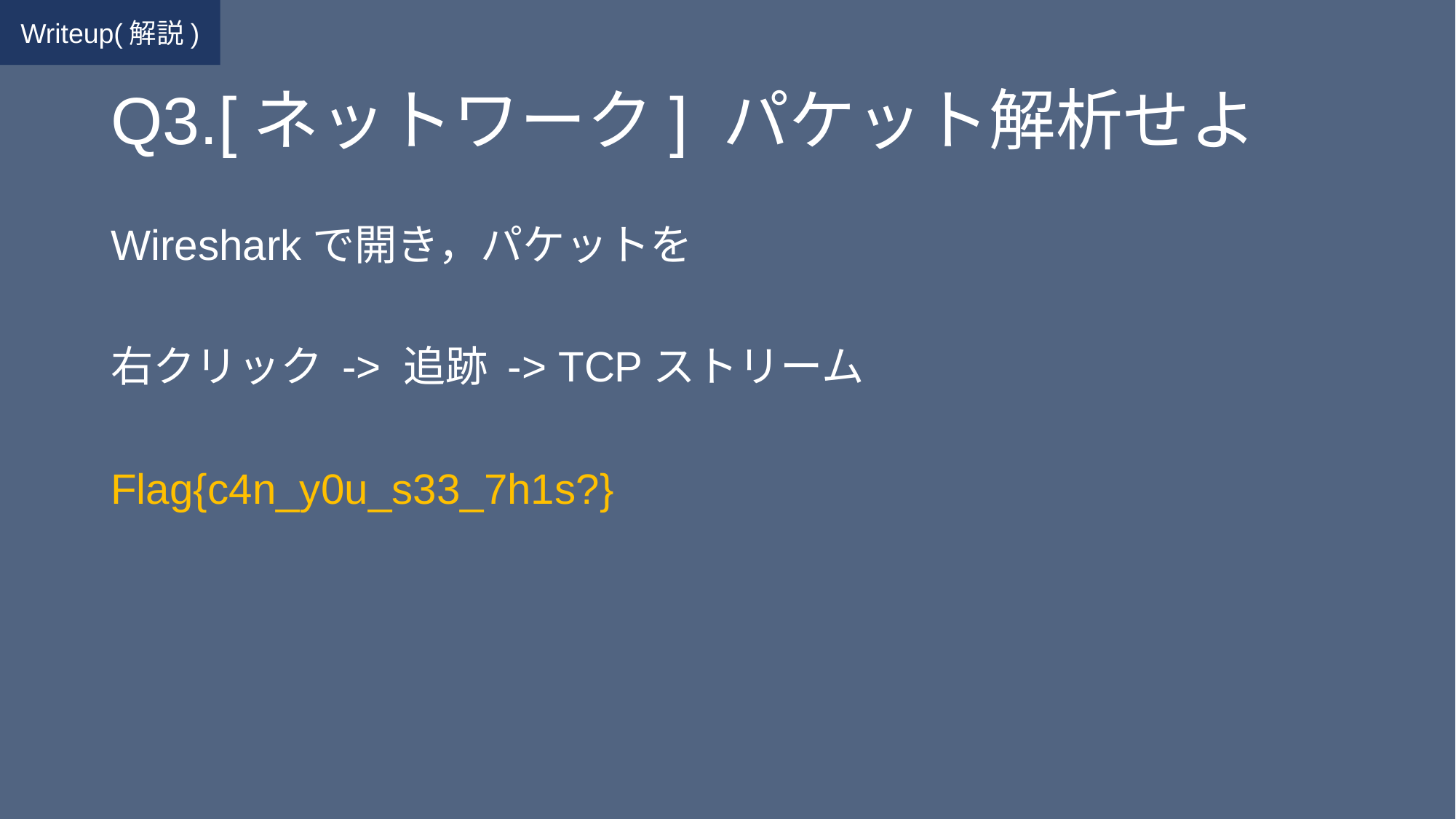

Writeup(解説)
# Q3.[ネットワーク] パケット解析せよ
Wiresharkで開き，パケットを

右クリック -> 追跡 -> TCPストリーム

Flag{c4n_y0u_s33_7h1s?}